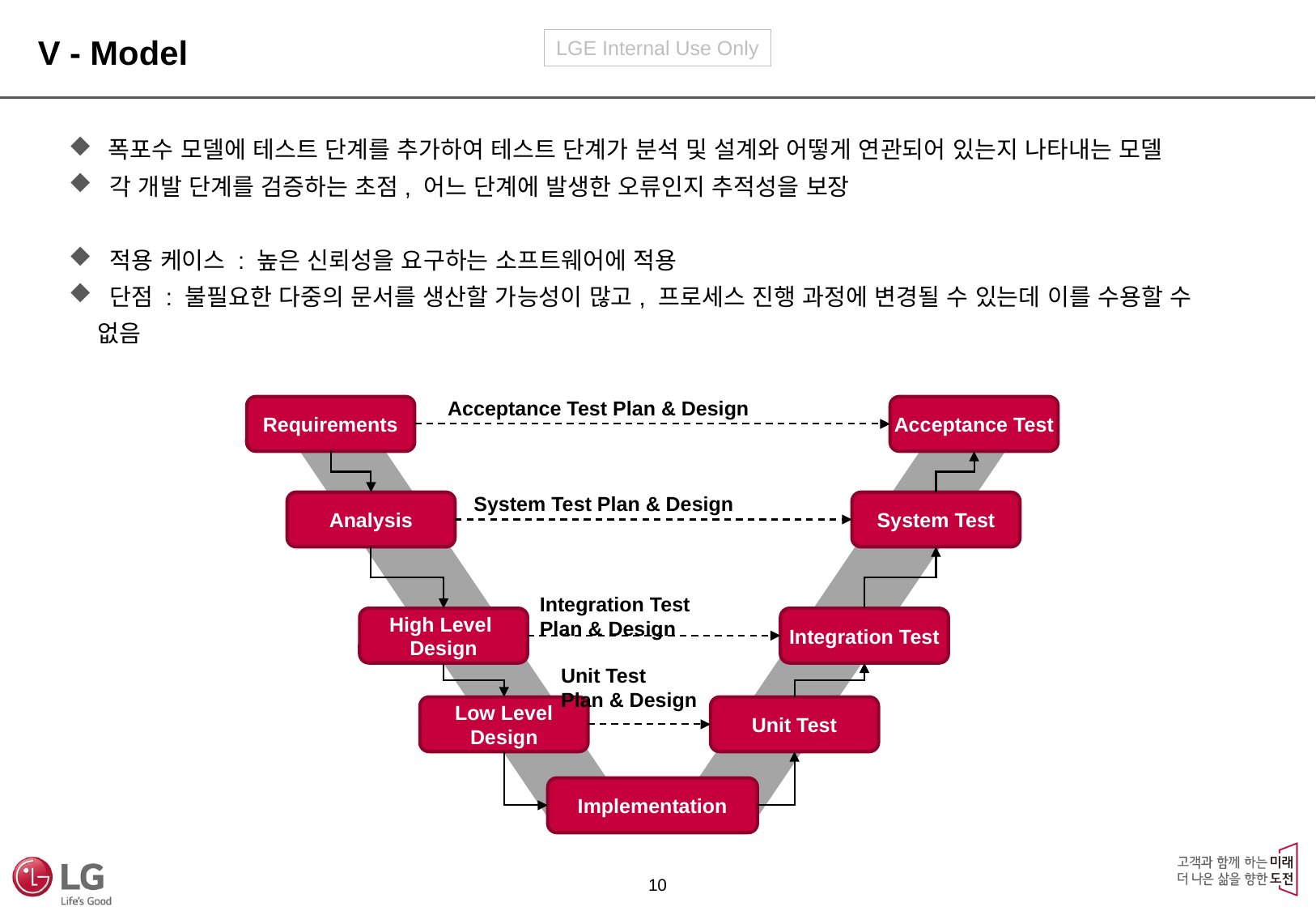

V - Model
 폭포수 모델에 테스트 단계를 추가하여 테스트 단계가 분석 및 설계와 어떻게 연관되어 있는지 나타내는 모델
 각 개발 단계를 검증하는 초점, 어느 단계에 발생한 오류인지 추적성을 보장

 적용 케이스 : 높은 신뢰성을 요구하는 소프트웨어에 적용
 단점 : 불필요한 다중의 문서를 생산할 가능성이 많고, 프로세스 진행 과정에 변경될 수 있는데 이를 수용할 수 없음

Acceptance Test Plan & Design

Requirements
Acceptance Test
System Test Plan & Design
Analysis
System Test
Integration Test
Plan & Design
High Level
Design
Integration Test
Unit Test
Plan & Design
Low Level
Design
Unit Test
Implementation
10